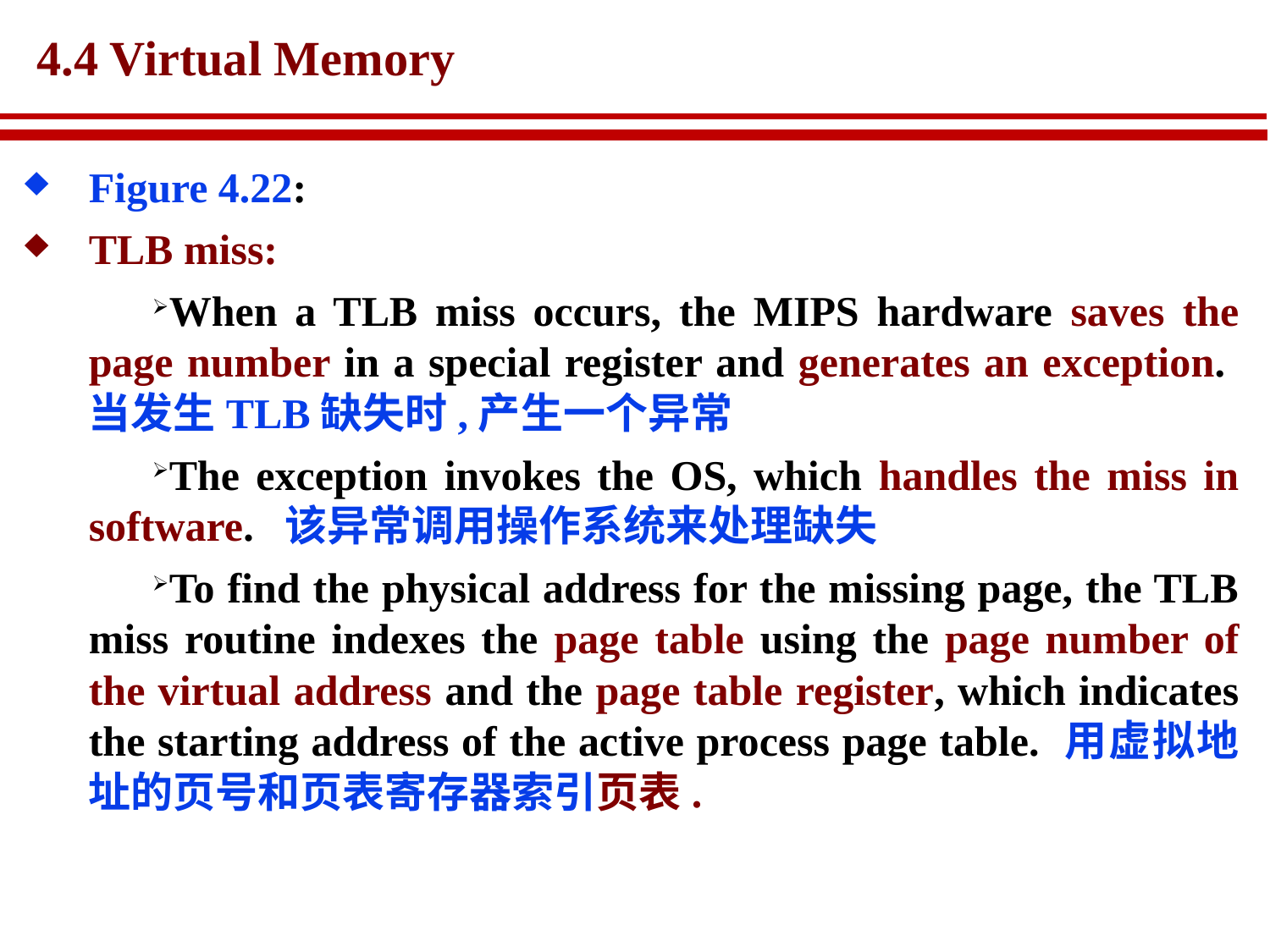

# 4.4 Virtual Memory
Figure 4.22:
TLB miss:
When a TLB miss occurs, the MIPS hardware saves the page number in a special register and generates an exception.  当发生TLB缺失时,产生一个异常
The exception invokes the OS, which handles the miss in software.  该异常调用操作系统来处理缺失
To find the physical address for the missing page, the TLB miss routine indexes the page table using the page number of the virtual address and the page table register, which indicates the starting address of the active process page table. 用虚拟地址的页号和页表寄存器索引页表.